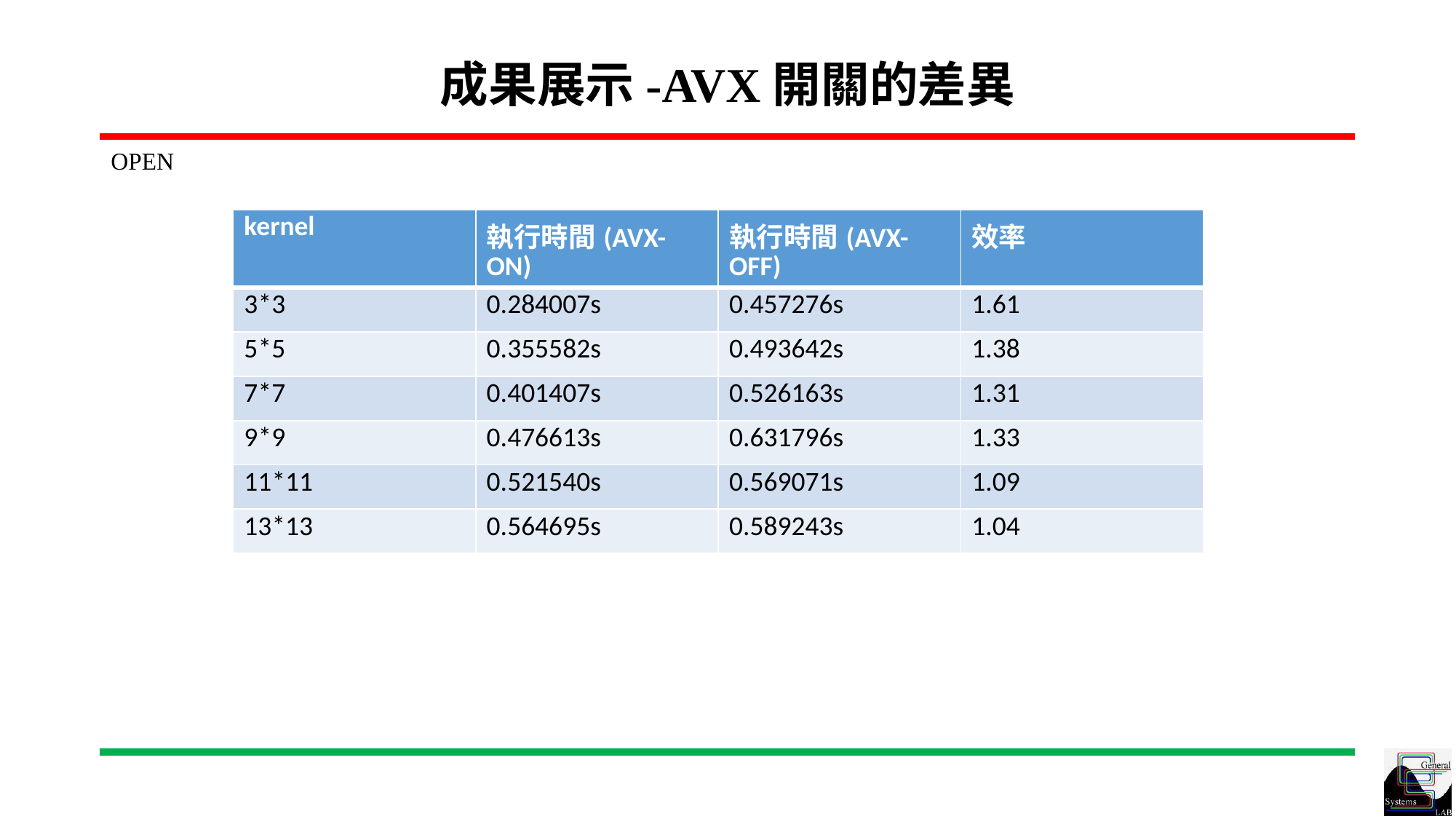

# 成果展示-AVX開關的差異
OPEN

| kernel | 執行時間(AVX-ON) | 執行時間(AVX-OFF) | 效率 |
| --- | --- | --- | --- |
| 3\*3 | 0.284007s | 0.457276s | 1.61 |
| 5\*5 | 0.355582s | 0.493642s | 1.38 |
| 7\*7 | 0.401407s | 0.526163s | 1.31 |
| 9\*9 | 0.476613s | 0.631796s | 1.33 |
| 11\*11 | 0.521540s | 0.569071s | 1.09 |
| 13\*13 | 0.564695s | 0.589243s | 1.04 |